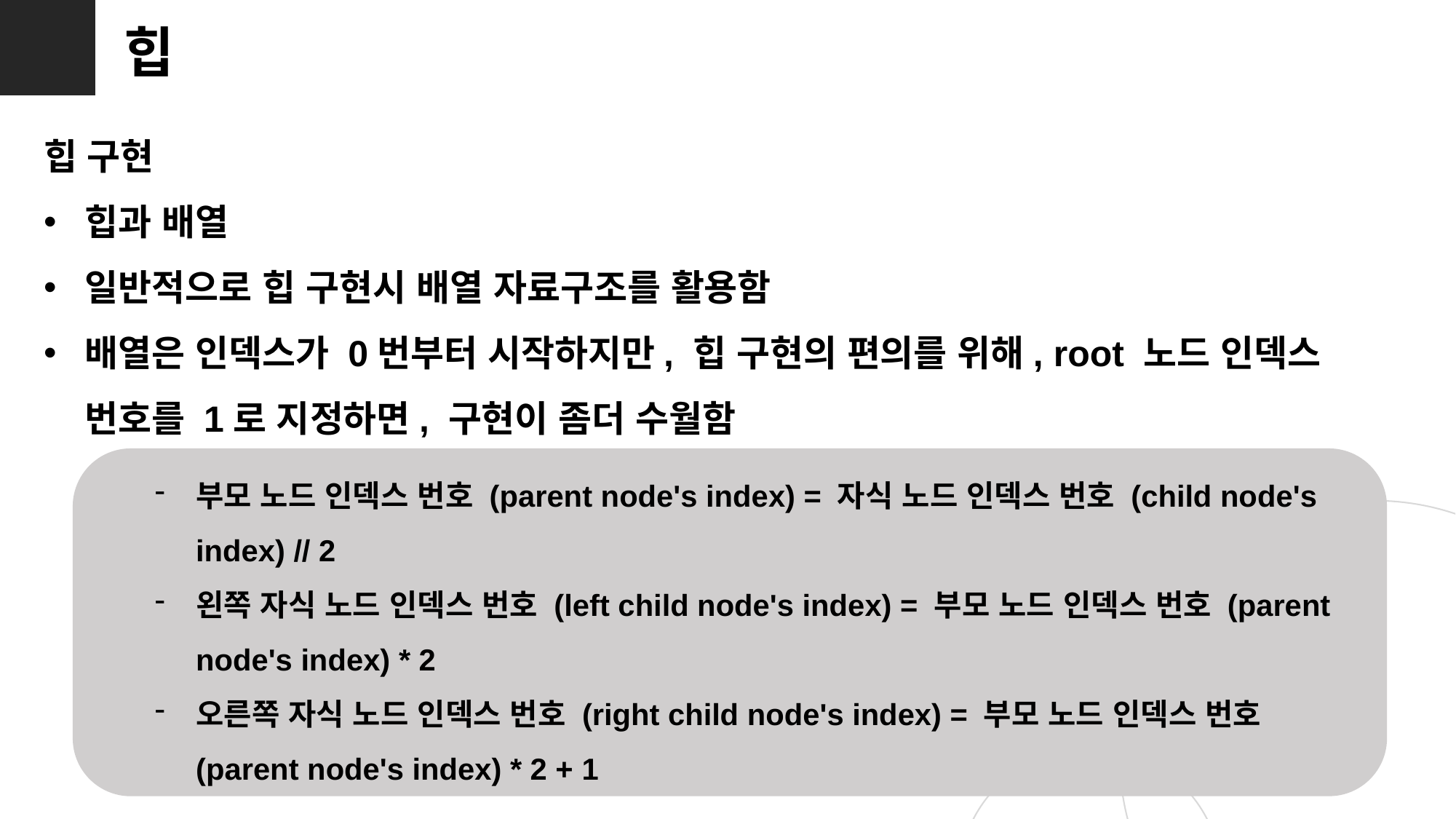

힙
힙 구현
힙과 배열
일반적으로 힙 구현시 배열 자료구조를 활용함
배열은 인덱스가 0번부터 시작하지만, 힙 구현의 편의를 위해, root 노드 인덱스 번호를 1로 지정하면, 구현이 좀더 수월함
부모 노드 인덱스 번호 (parent node's index) = 자식 노드 인덱스 번호 (child node's index) // 2
왼쪽 자식 노드 인덱스 번호 (left child node's index) = 부모 노드 인덱스 번호 (parent node's index) * 2
오른쪽 자식 노드 인덱스 번호 (right child node's index) = 부모 노드 인덱스 번호 (parent node's index) * 2 + 1